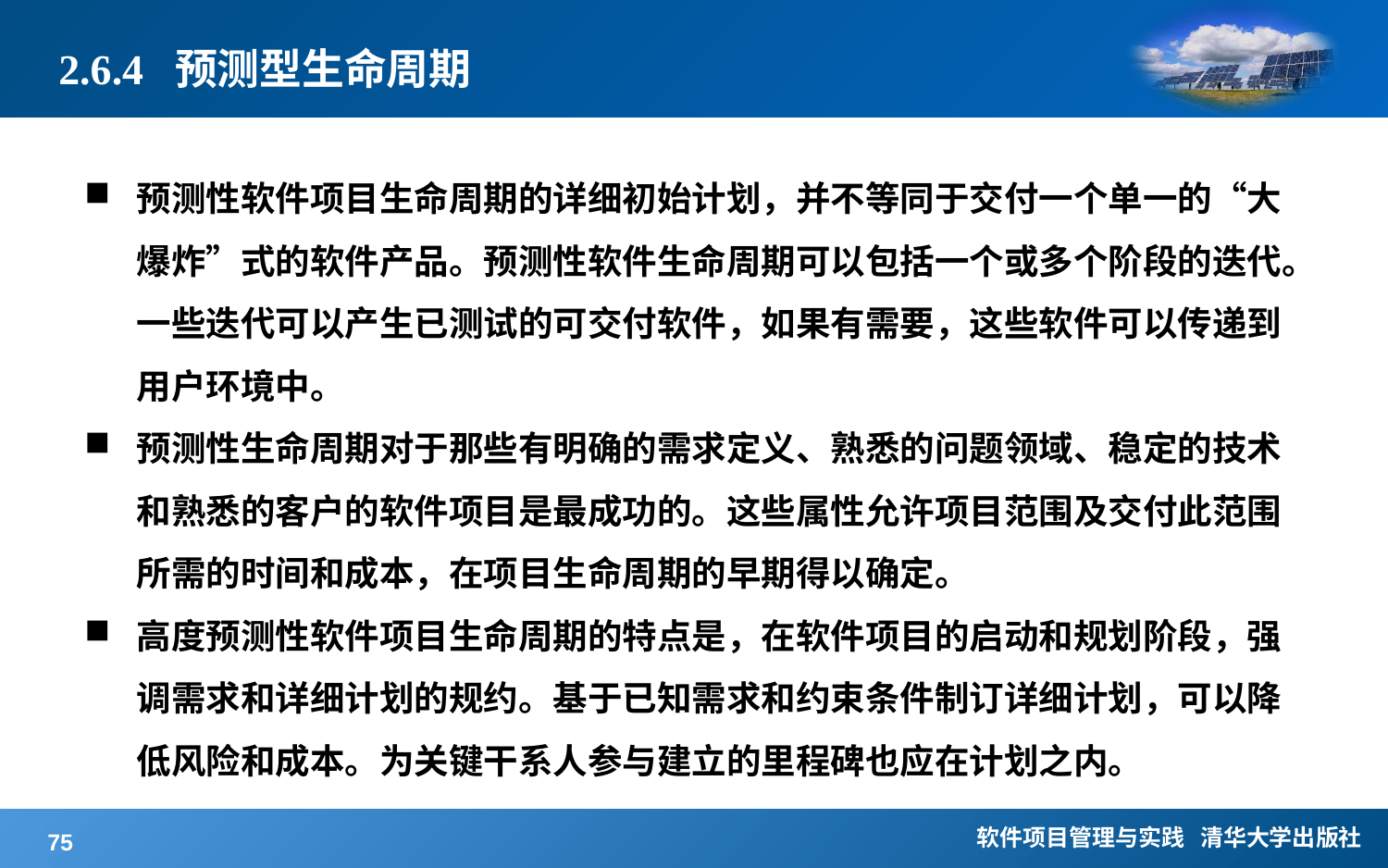

# 2.6.4  预测型生命周期
预测性软件项目生命周期的详细初始计划，并不等同于交付一个单一的“大爆炸”式的软件产品。预测性软件生命周期可以包括一个或多个阶段的迭代。一些迭代可以产生已测试的可交付软件，如果有需要，这些软件可以传递到用户环境中。
预测性生命周期对于那些有明确的需求定义、熟悉的问题领域、稳定的技术和熟悉的客户的软件项目是最成功的。这些属性允许项目范围及交付此范围所需的时间和成本，在项目生命周期的早期得以确定。
高度预测性软件项目生命周期的特点是，在软件项目的启动和规划阶段，强调需求和详细计划的规约。基于已知需求和约束条件制订详细计划，可以降低风险和成本。为关键干系人参与建立的里程碑也应在计划之内。